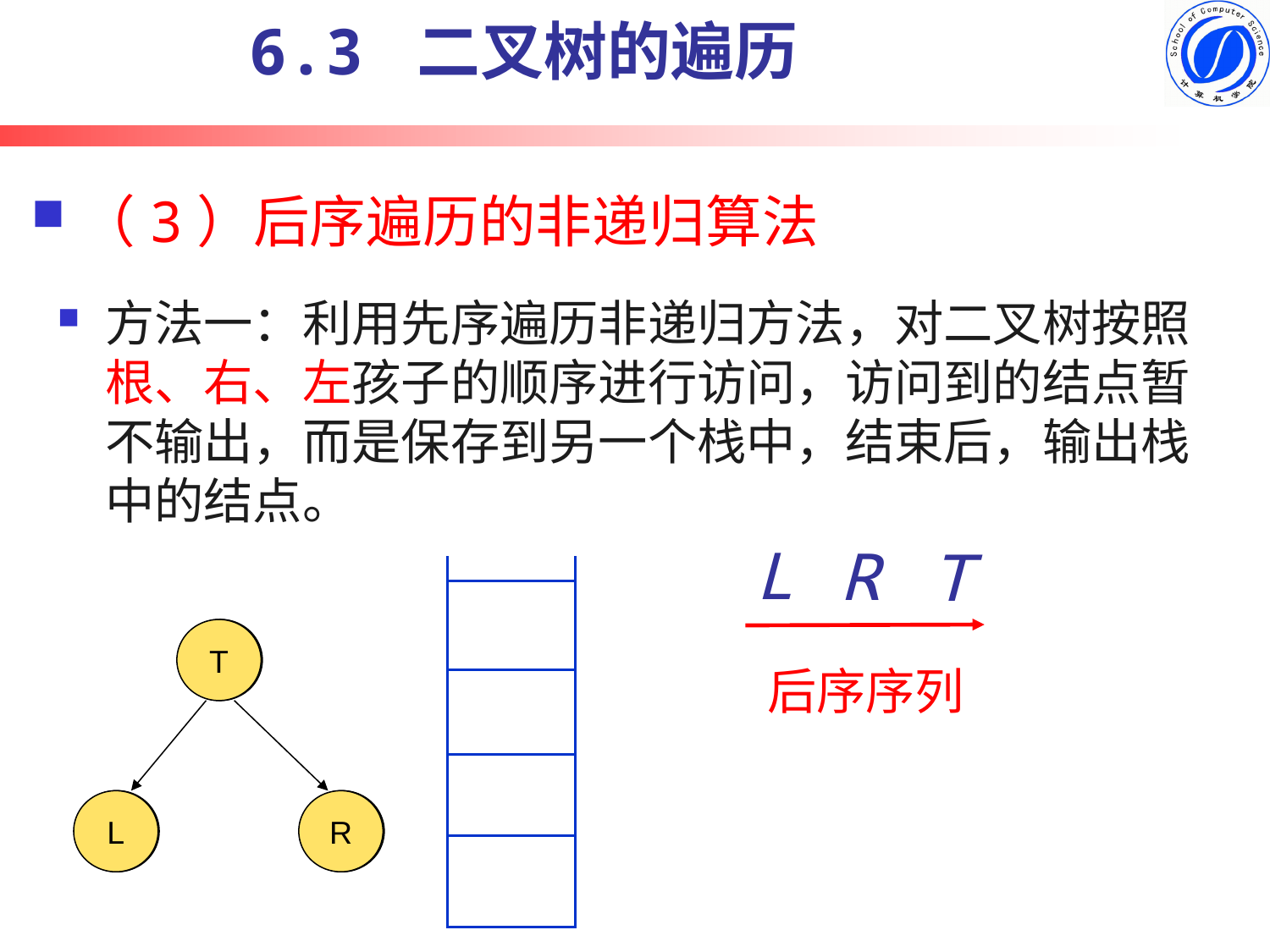

6.3 二叉树的遍历
# （3）后序遍历的非递归算法
方法一：利用先序遍历非递归方法，对二叉树按照根、右、左孩子的顺序进行访问，访问到的结点暂不输出，而是保存到另一个栈中，结束后，输出栈中的结点。
L
R
T

T

L
R
T
后序序列
L
R